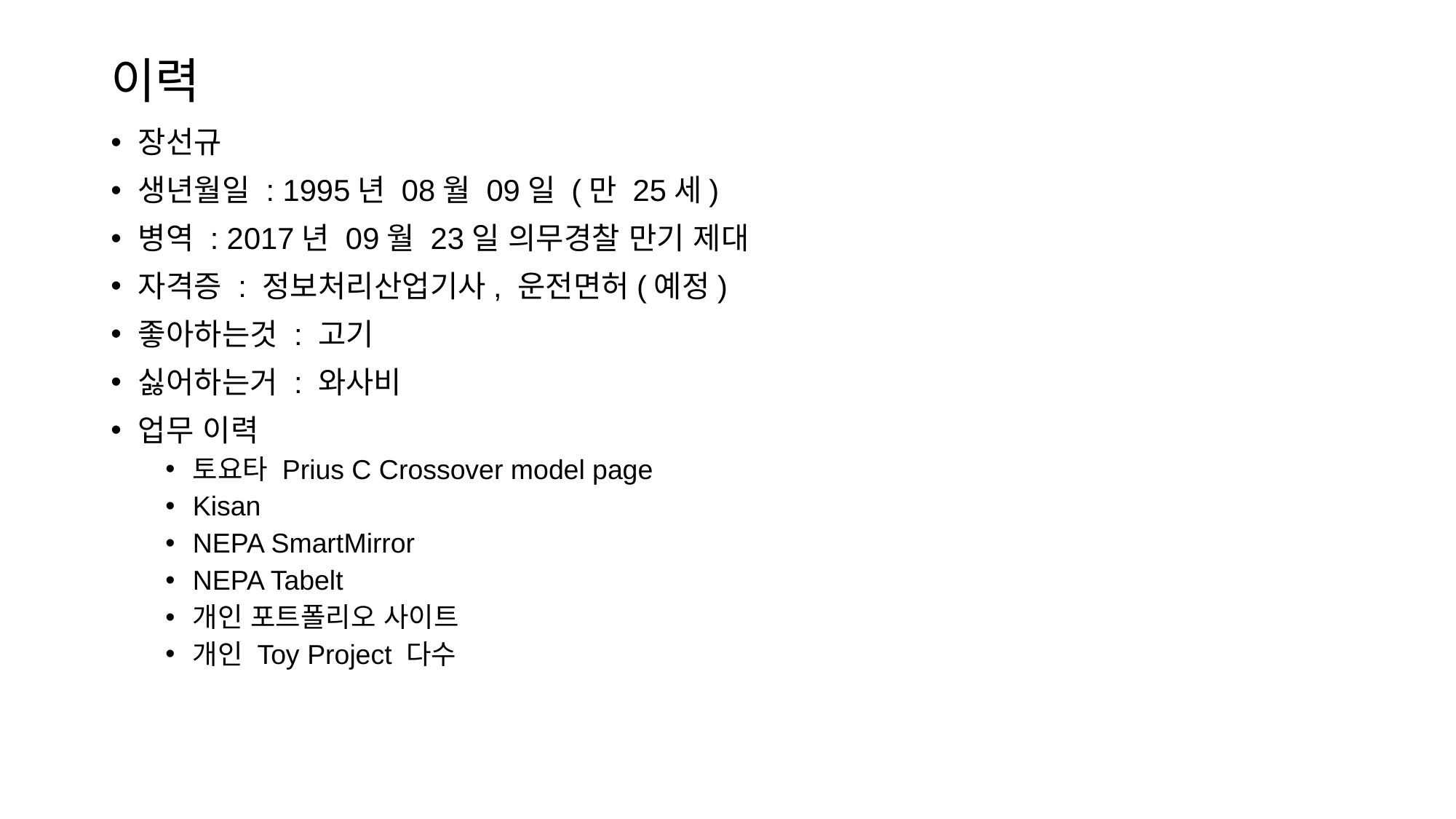

# 이력
장선규
생년월일 : 1995년 08월 09일 (만 25세)
병역 : 2017년 09월 23일 의무경찰 만기 제대
자격증 : 정보처리산업기사, 운전면허(예정)
좋아하는것 : 고기
싫어하는거 : 와사비
업무 이력
토요타 Prius C Crossover model page
Kisan
NEPA SmartMirror
NEPA Tabelt
개인 포트폴리오 사이트
개인 Toy Project 다수